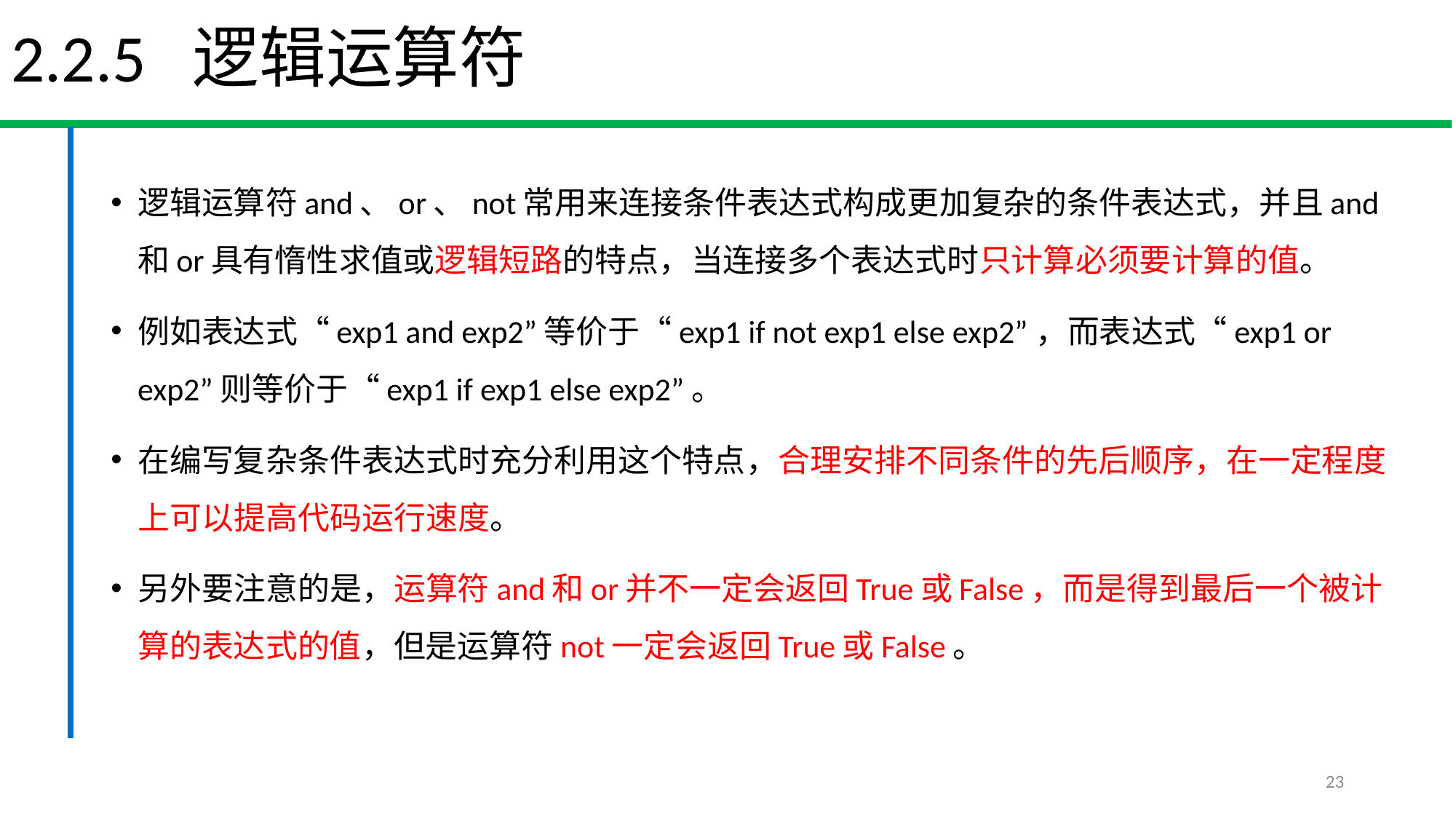

2.2.5  逻辑运算符
逻辑运算符and、or、not常用来连接条件表达式构成更加复杂的条件表达式，并且and和or具有惰性求值或逻辑短路的特点，当连接多个表达式时只计算必须要计算的值。
例如表达式“exp1 and exp2”等价于“exp1 if not exp1 else exp2”，而表达式“exp1 or exp2”则等价于“exp1 if exp1 else exp2”。
在编写复杂条件表达式时充分利用这个特点，合理安排不同条件的先后顺序，在一定程度上可以提高代码运行速度。
另外要注意的是，运算符and和or并不一定会返回True或False，而是得到最后一个被计算的表达式的值，但是运算符not一定会返回True或False。
23